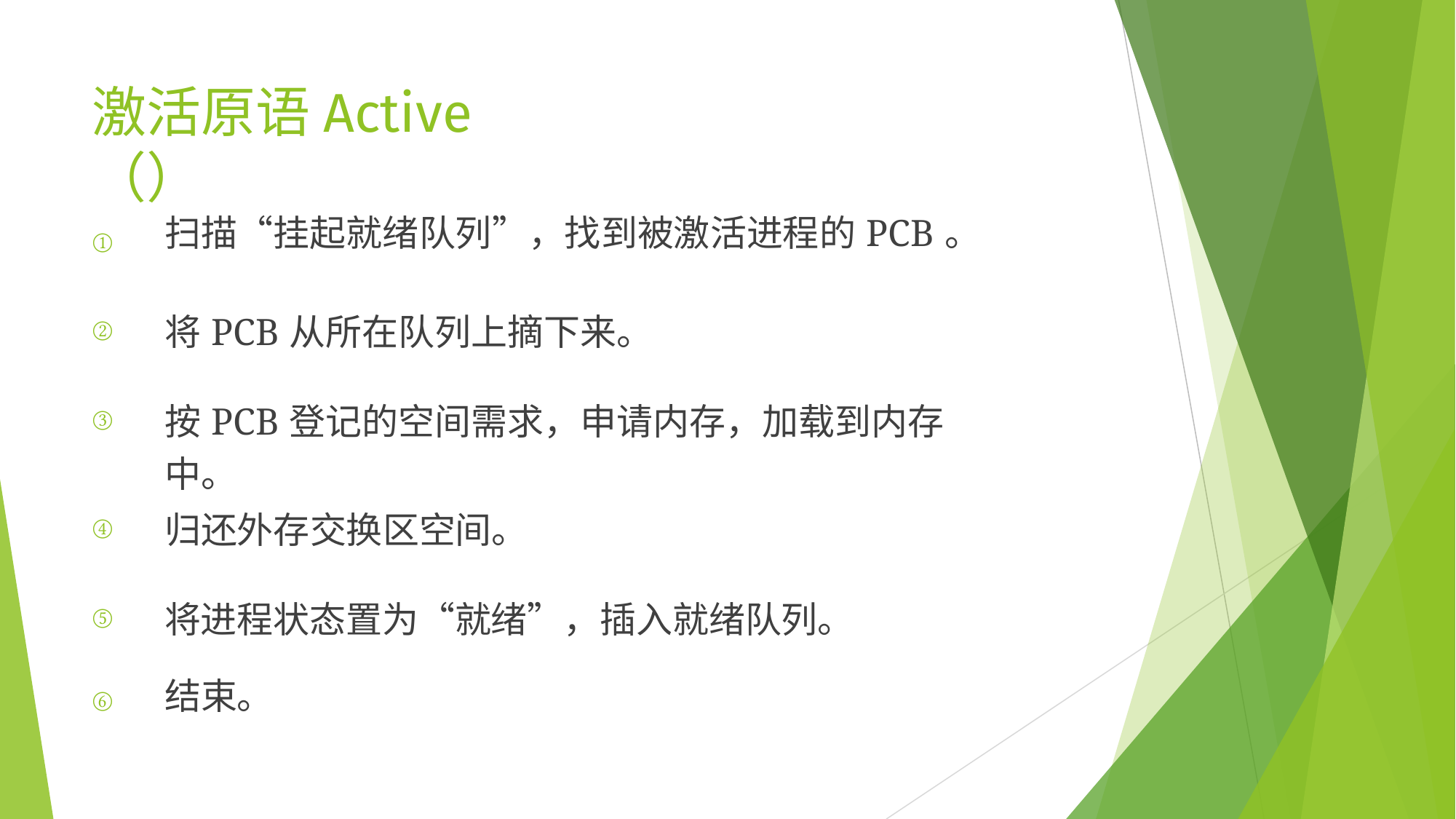

# 激活原语Active（）
| ① | 扫描“挂起就绪队列”，找到被激活进程的PCB。 |
| --- | --- |
| ② | 将PCB从所在队列上摘下来。 |
| ③ | 按PCB登记的空间需求，申请内存，加载到内存中。 |
| ④ | 归还外存交换区空间。 |
| ⑤ | 将进程状态置为“就绪”，插入就绪队列。 |
| ⑥ | 结束。 |